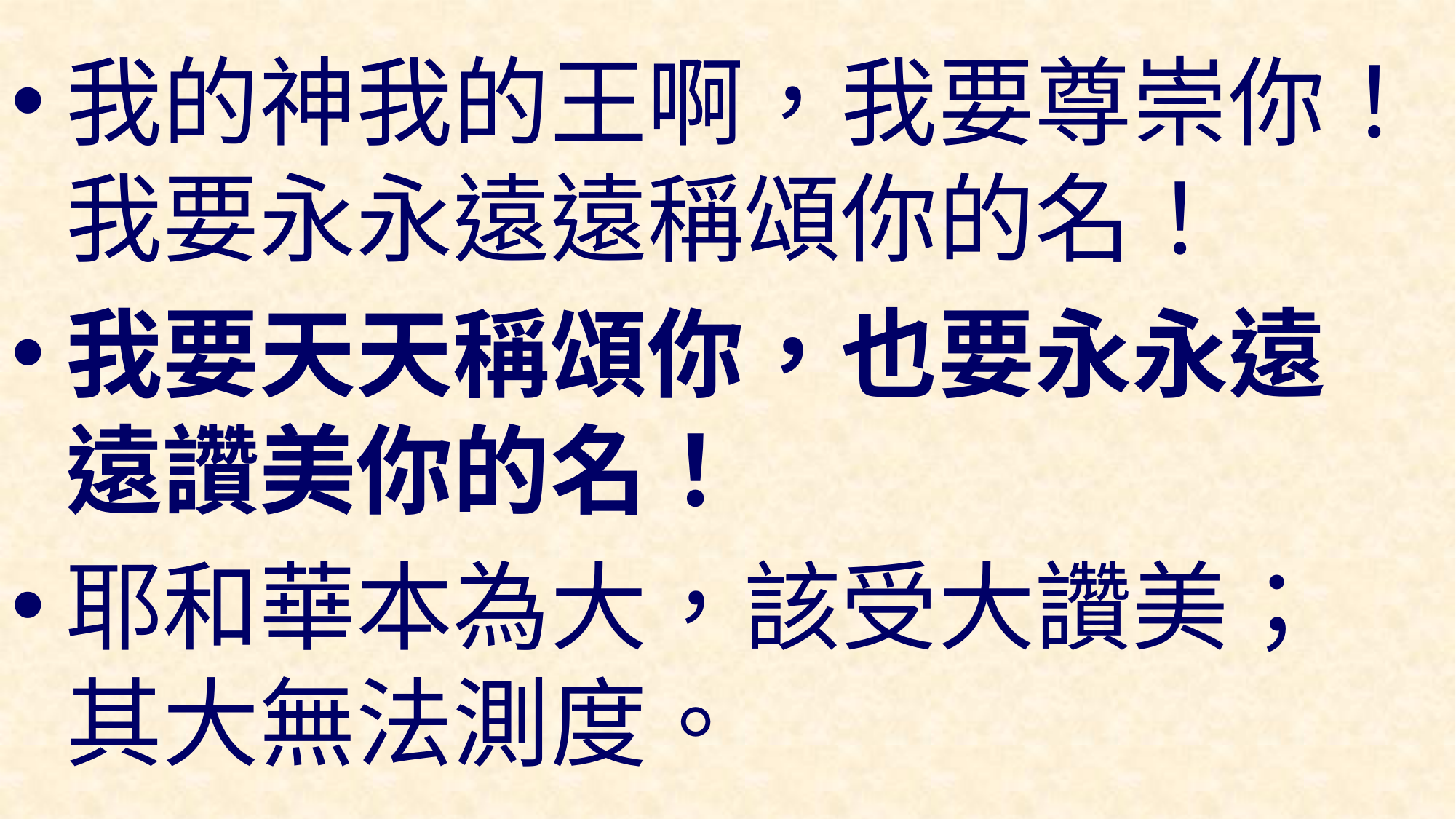

我的神我的王啊，我要尊崇你！我要永永遠遠稱頌你的名！
我要天天稱頌你，也要永永遠遠讚美你的名！
耶和華本為大，該受大讚美；其大無法測度。